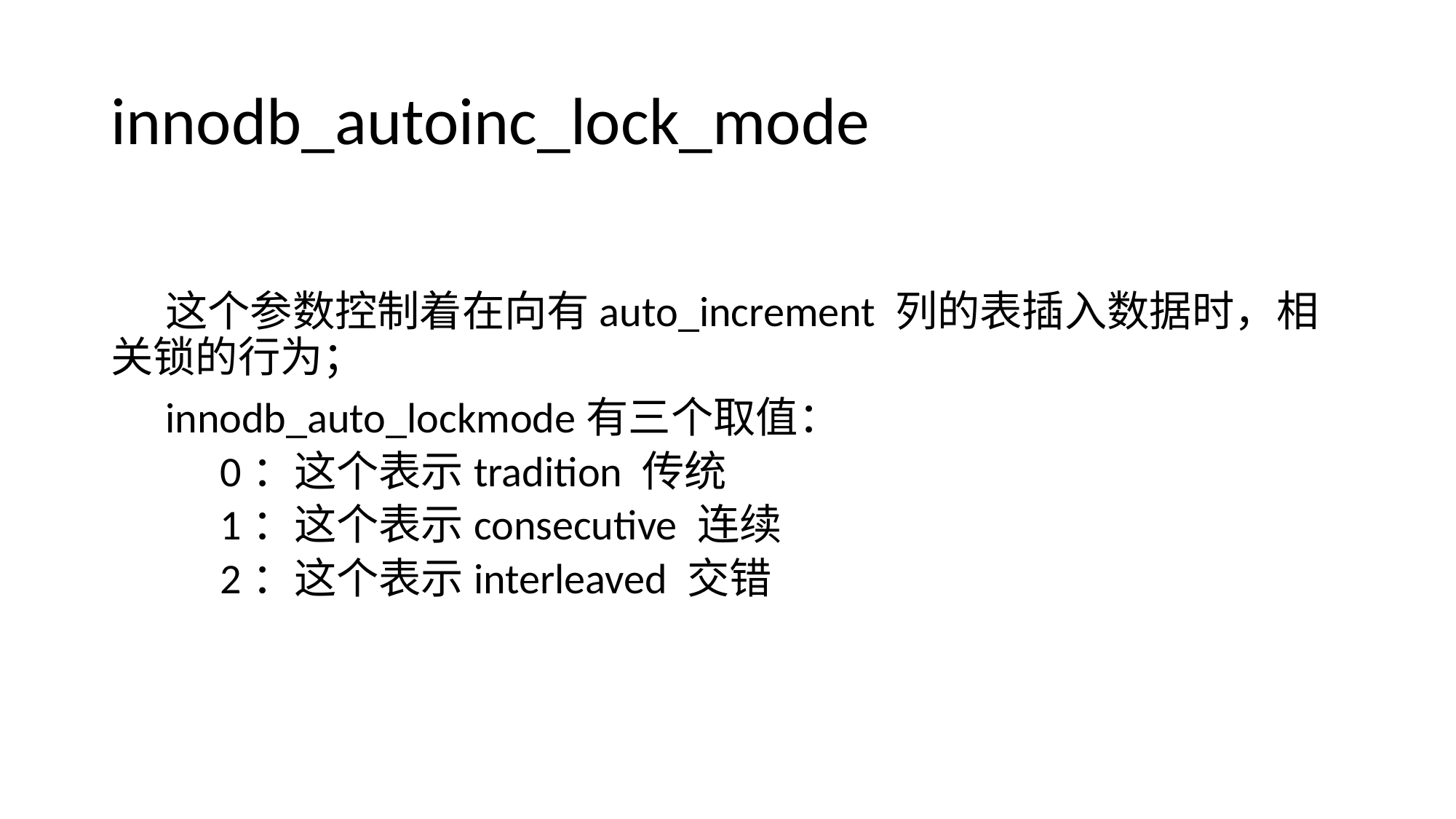

# innodb_autoinc_lock_mode

这个参数控制着在向有auto_increment 列的表插入数据时，相关锁的行为；
innodb_auto_lockmode有三个取值：
0：这个表示tradition 传统
1：这个表示consecutive 连续
2：这个表示interleaved 交错